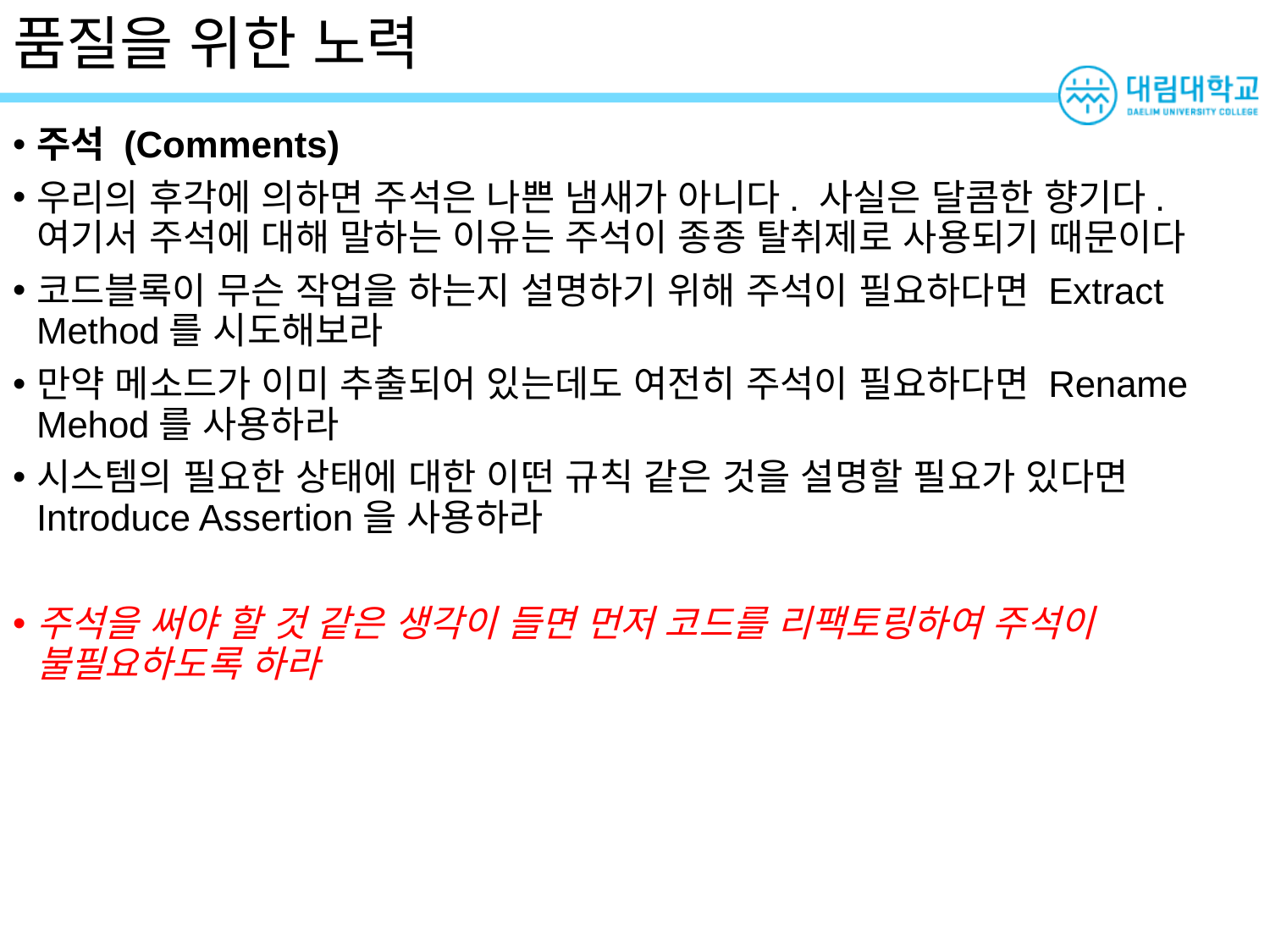

# 품질을 위한 노력
주석 (Comments)
우리의 후각에 의하면 주석은 나쁜 냄새가 아니다. 사실은 달콤한 향기다. 여기서 주석에 대해 말하는 이유는 주석이 종종 탈취제로 사용되기 때문이다
코드블록이 무슨 작업을 하는지 설명하기 위해 주석이 필요하다면 Extract Method를 시도해보라
만약 메소드가 이미 추출되어 있는데도 여전히 주석이 필요하다면 Rename Mehod를 사용하라
시스템의 필요한 상태에 대한 이떤 규칙 같은 것을 설명할 필요가 있다면 Introduce Assertion을 사용하라

주석을 써야 할 것 같은 생각이 들면 먼저 코드를 리팩토링하여 주석이 불필요하도록 하라